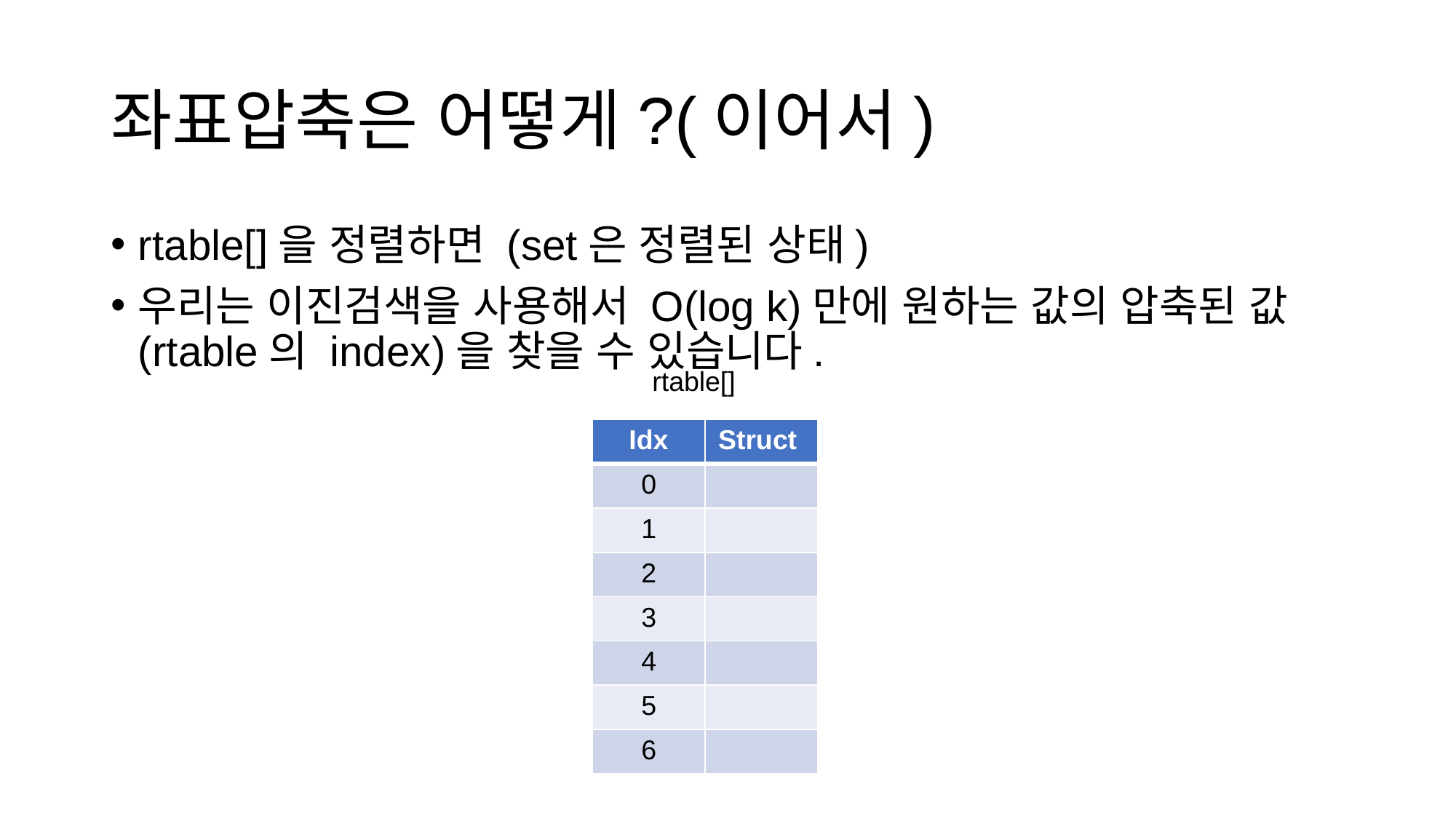

# 좌표압축은 어떻게?(이어서)
rtable[]을 정렬하면 (set은 정렬된 상태)
우리는 이진검색을 사용해서 O(log k)만에 원하는 값의 압축된 값(rtable의 index)을 찾을 수 있습니다.
rtable[]
| Idx | Struct |
| --- | --- |
| 0 |  |
| 1 |  |
| 2 |  |
| 3 |  |
| 4 |  |
| 5 |  |
| 6 |  |